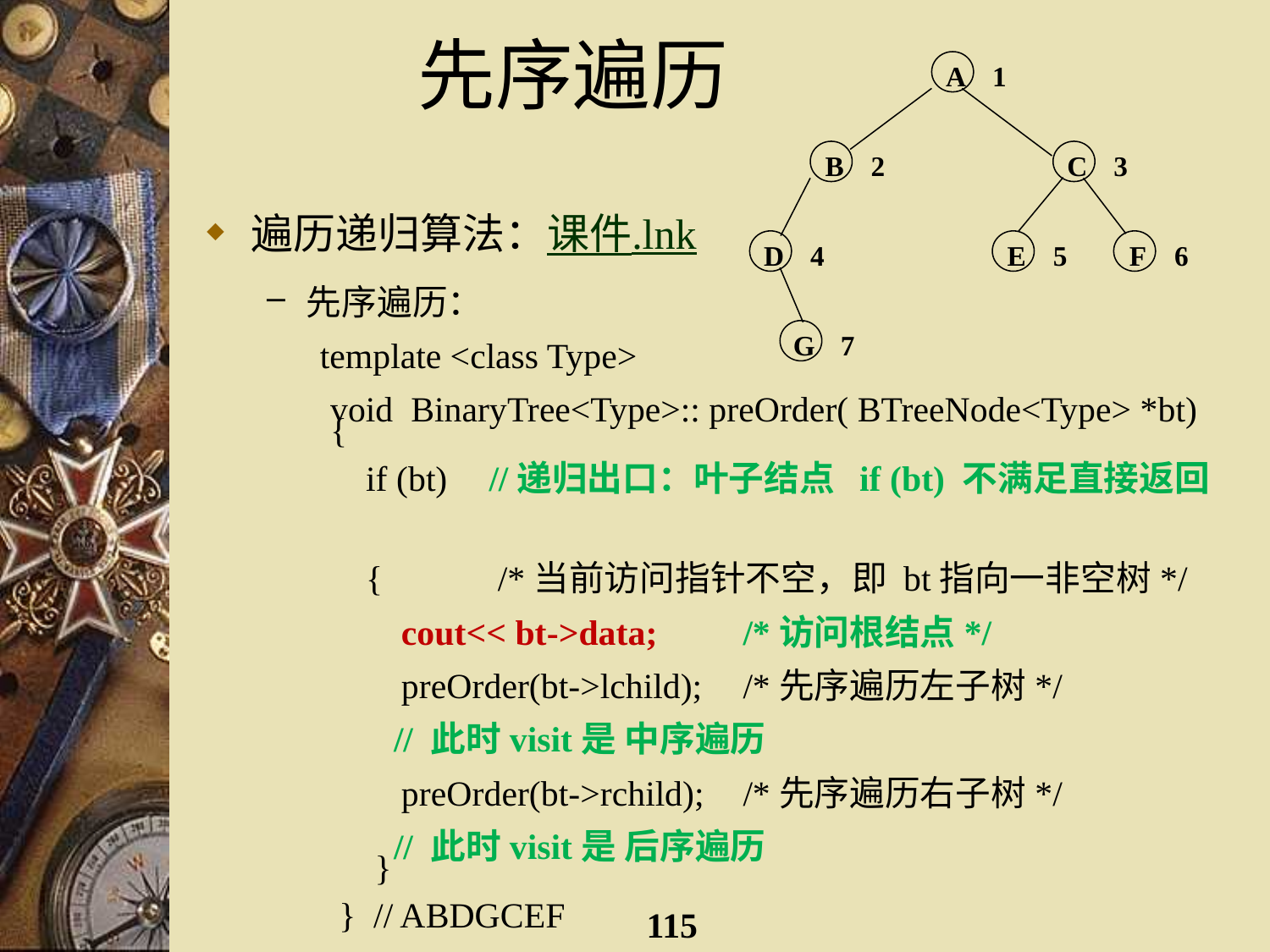

# 先序遍历
A

1

B

2
C

3

D

4
E

5
F

6

G

7
遍历递归算法：课件.lnk
先序遍历：
      template <class Type>
void  BinaryTree<Type>:: preOrder( BTreeNode<Type> *bt)
{
    if (bt)	//递归出口：叶子结点  if (bt) 不满足直接返回
    {	 /*当前访问指针不空，即 bt指向一非空树*/
        cout<< bt->data; 	/*访问根结点*/
        preOrder(bt->lchild); 	/*先序遍历左子树*/
// 此时visit是 中序遍历
        preOrder(bt->rchild); 	/*先序遍历右子树*/
// 此时visit是 后序遍历
     }
 }  // ABDGCEF